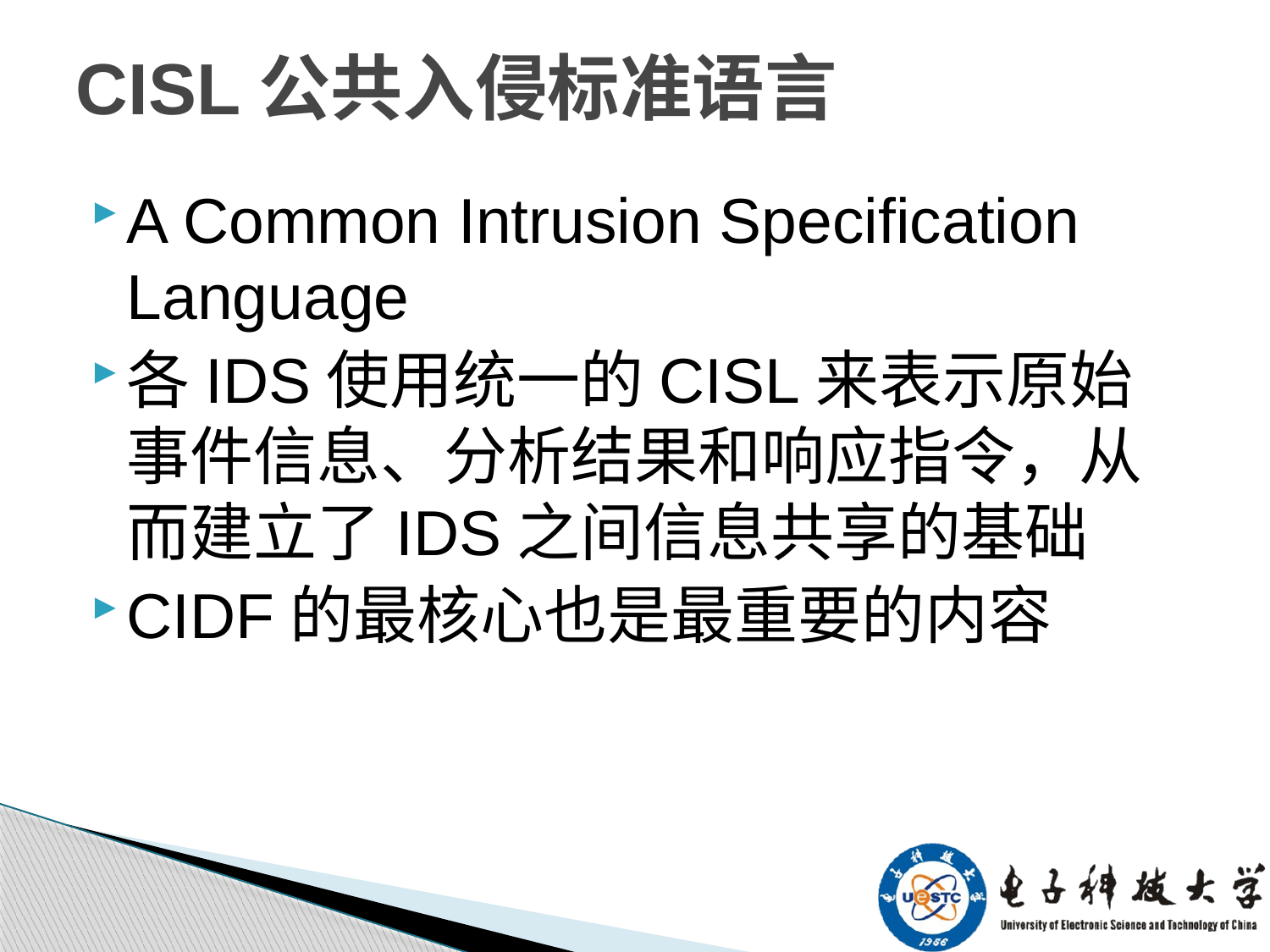

# CISL公共入侵标准语言
A Common Intrusion Specification Language
各IDS使用统一的CISL来表示原始事件信息、分析结果和响应指令，从而建立了IDS之间信息共享的基础
CIDF的最核心也是最重要的内容